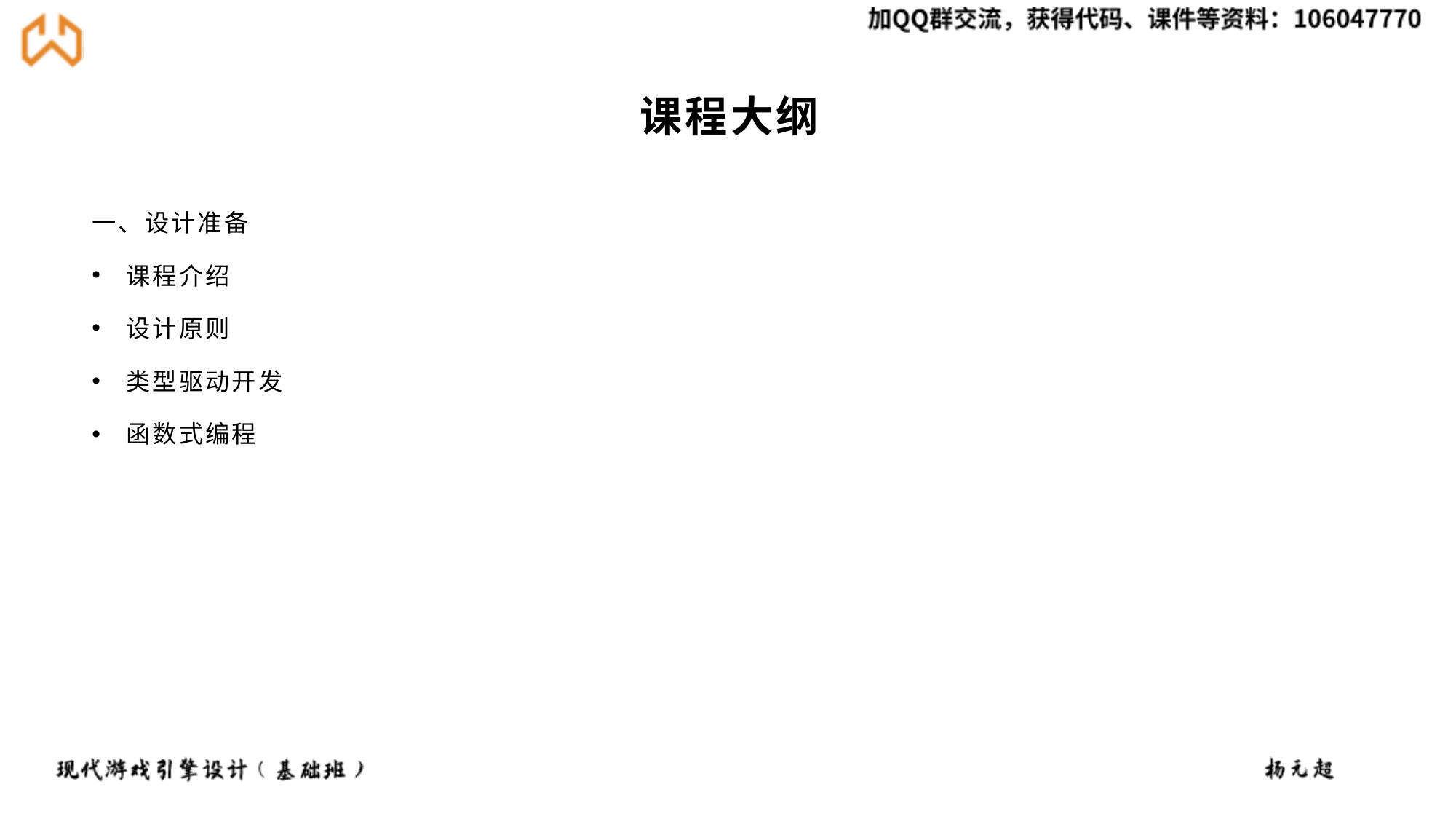

# 课程大纲
一、设计准备
课程介绍
设计原则
类型驱动开发
函数式编程